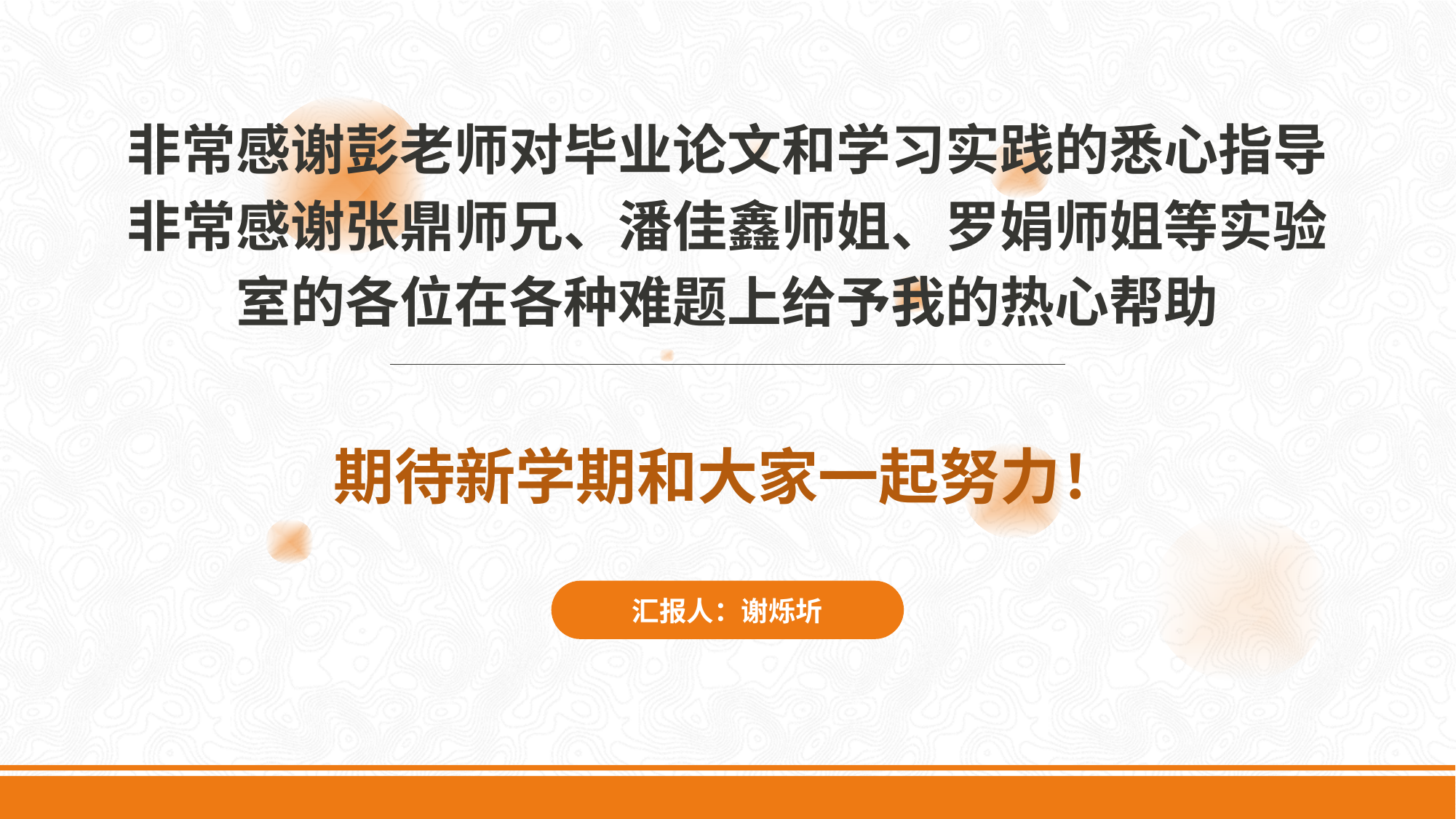

非常感谢彭老师对毕业论文和学习实践的悉心指导
非常感谢张鼎师兄、潘佳鑫师姐、罗娟师姐等实验室的各位在各种难题上给予我的热心帮助
期待新学期和大家一起努力！
汇报人：谢烁圻